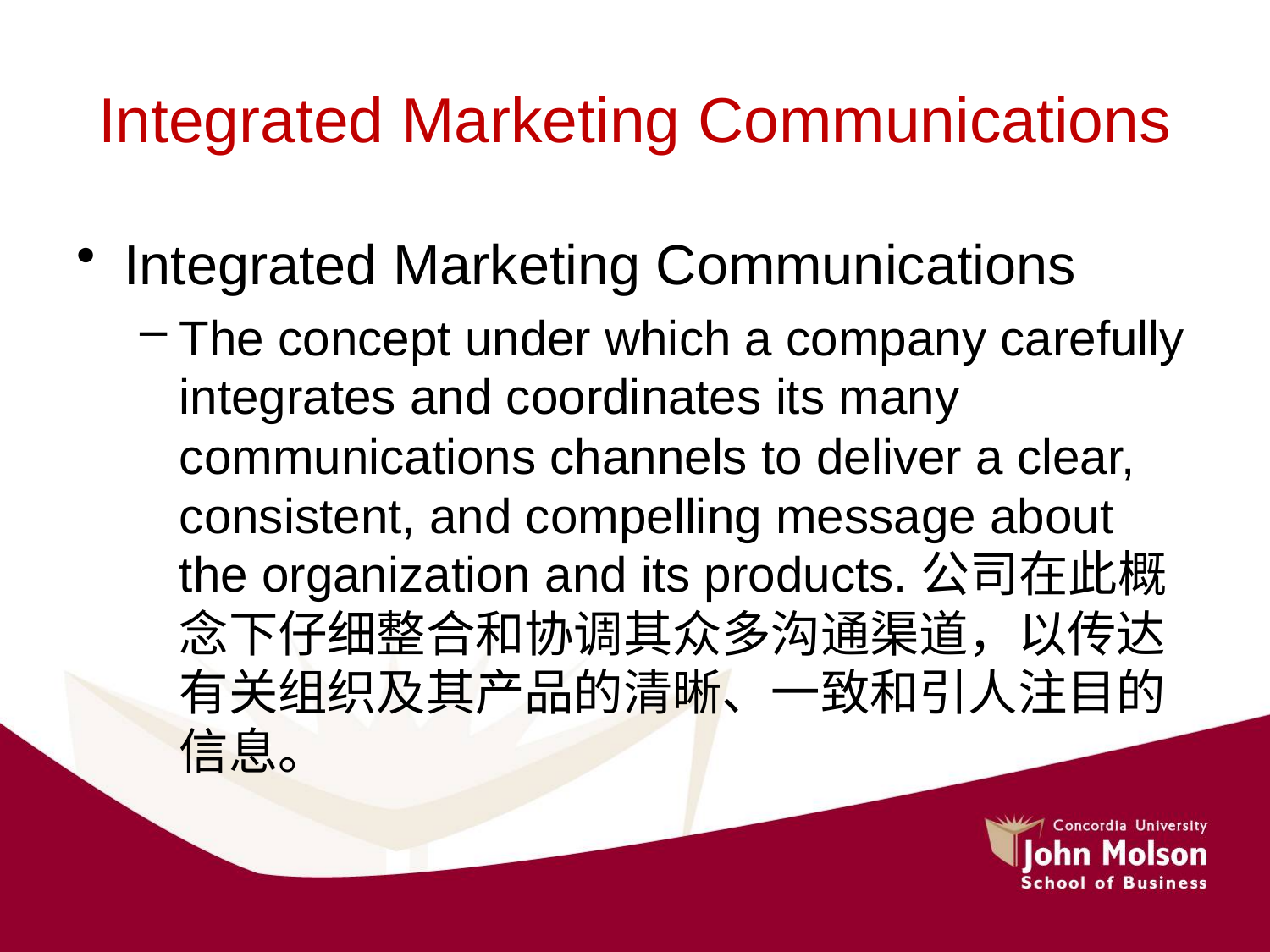

# Integrated Marketing Communications
Integrated Marketing Communications
The concept under which a company carefully integrates and coordinates its many communications channels to deliver a clear, consistent, and compelling message about the organization and its products.公司在此概念下仔细整合和协调其众多沟通渠道，以传达有关组织及其产品的清晰、一致和引人注目的信息。